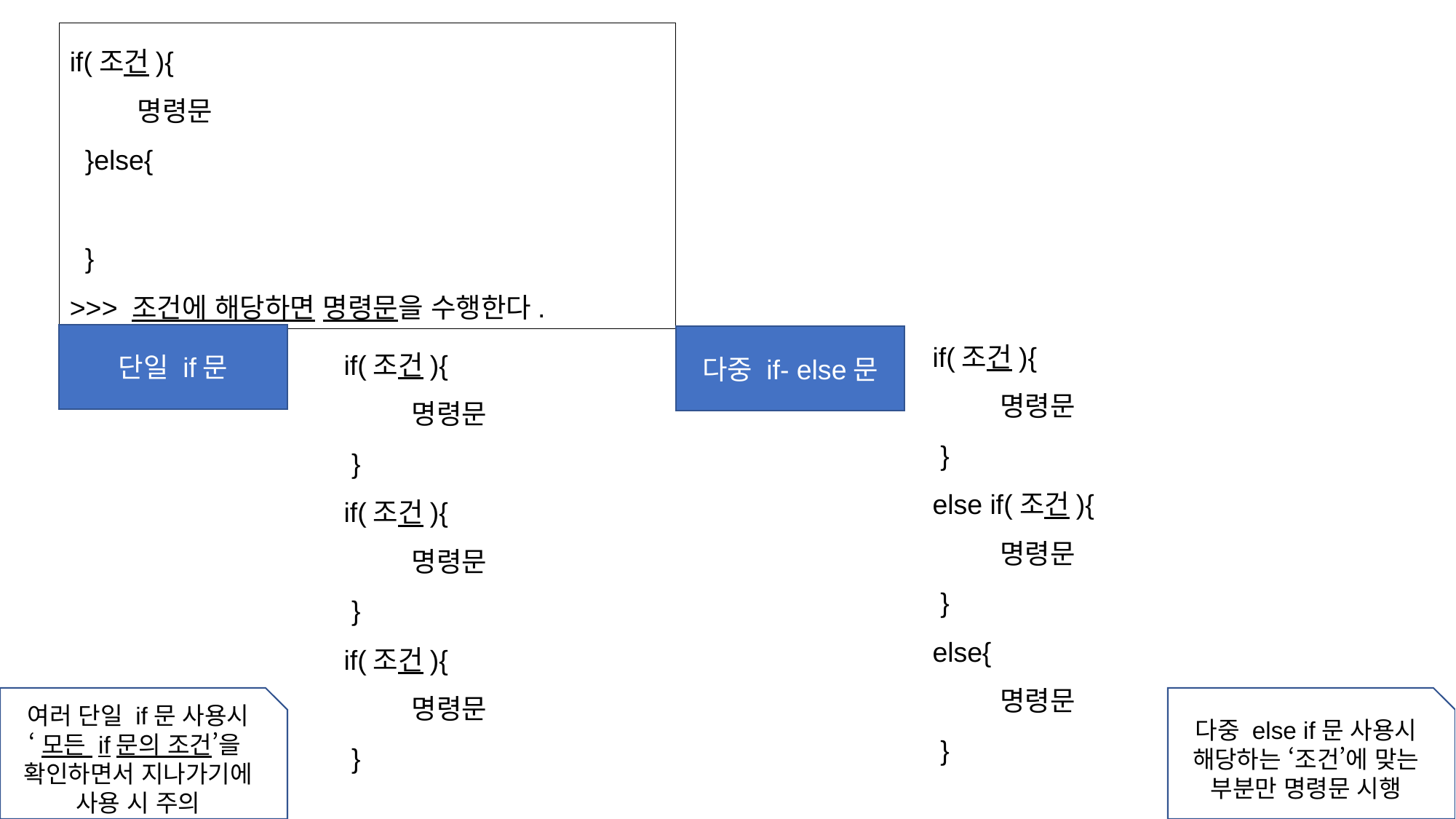

if(조건){
        명령문
  }else{

  }
>>> 조건에 해당하면 명령문을 수행한다.
if(조건){
        명령문
 }
else if(조건){
        명령문
 }
else{
        명령문
 }

단일 if문
if(조건){
        명령문
 }
if(조건){
        명령문
 }
if(조건){
        명령문
 }

다중 if- else문
여러 단일 if문 사용시
‘모든 if문의 조건’을
확인하면서 지나가기에 사용 시 주의
다중 else if문 사용시 해당하는 ‘조건’에 맞는 부분만 명령문 시행